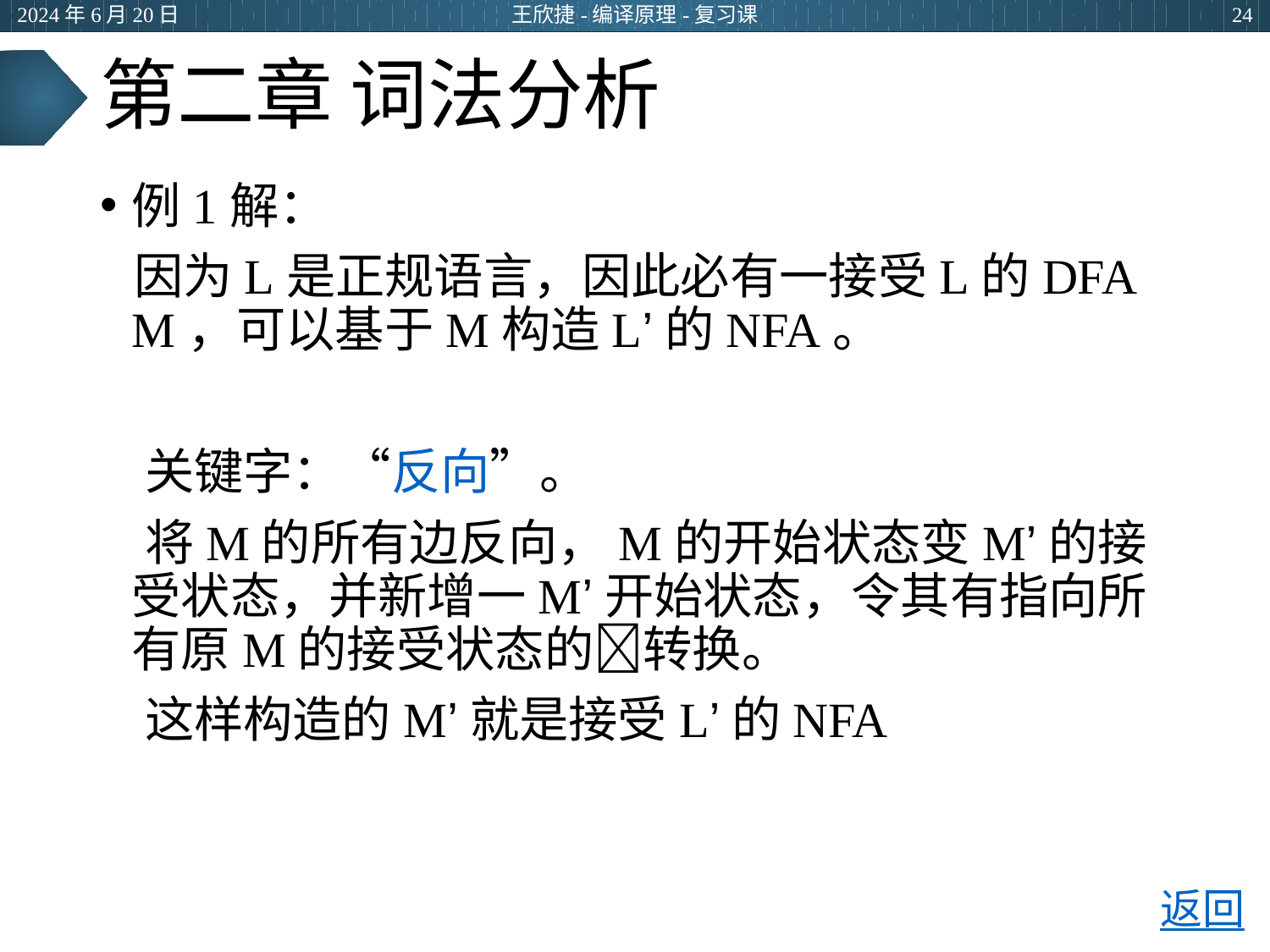

2024年6月20日
王欣捷-编译原理-复习课
24
# 第二章 词法分析
例1解：
  因为L是正规语言，因此必有一接受L的DFA M，可以基于M构造L’的NFA。

   关键字：“反向”。
   将M的所有边反向，M的开始状态变M’的接受状态，并新增一M’开始状态，令其有指向所有原M的接受状态的ε转换。
   这样构造的M’就是接受L’的NFA

返回